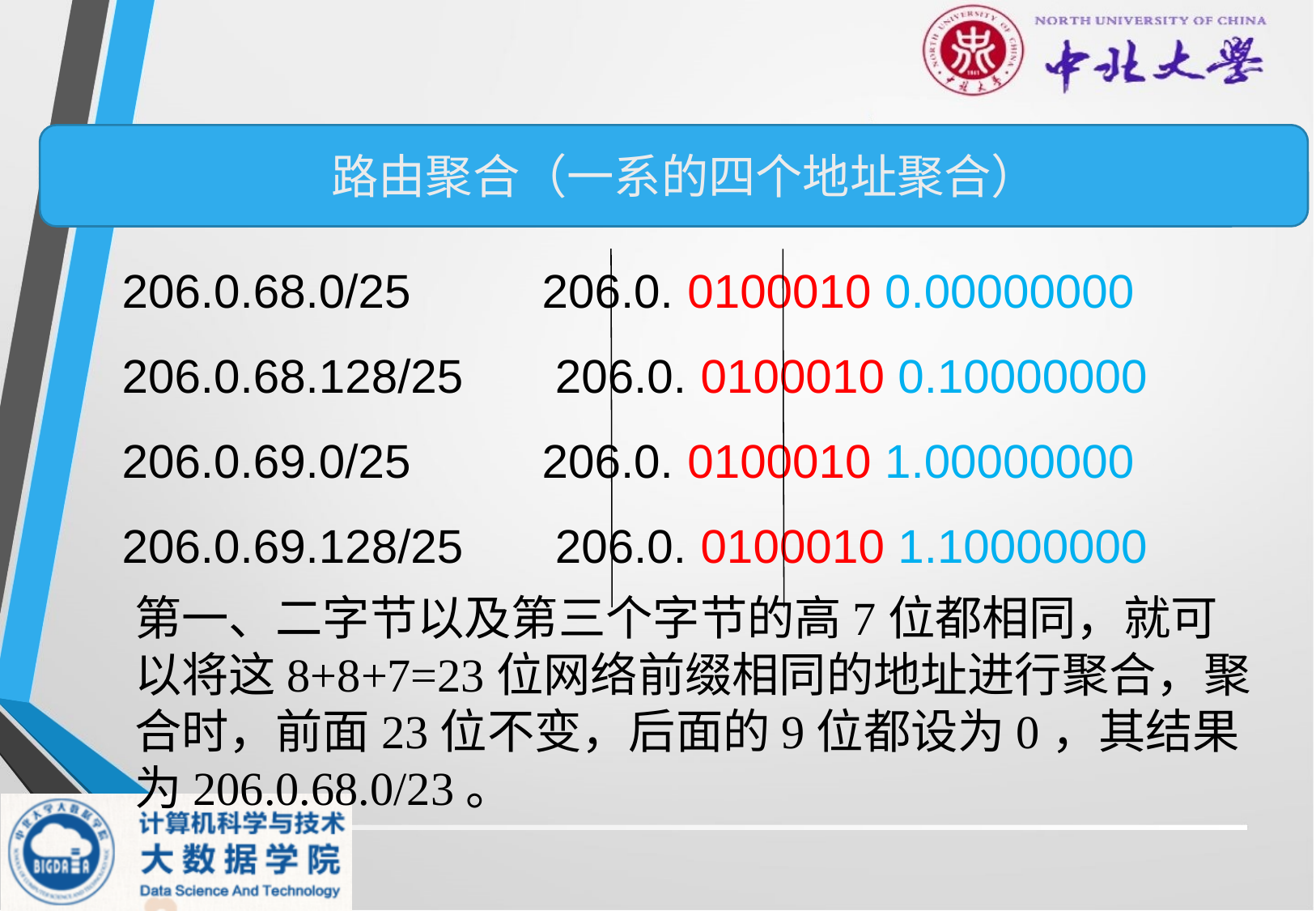

路由聚合（一系的四个地址聚合）
206.0.68.0/25          206.0. 0100010 0.00000000
206.0.68.128/25       206.0. 0100010 0.10000000
206.0.69.0/25          206.0. 0100010 1.00000000
206.0.69.128/25       206.0. 0100010 1.10000000

第一、二字节以及第三个字节的高7位都相同，就可以将这8+8+7=23位网络前缀相同的地址进行聚合，聚合时，前面23位不变，后面的9位都设为0，其结果为206.0.68.0/23。
15